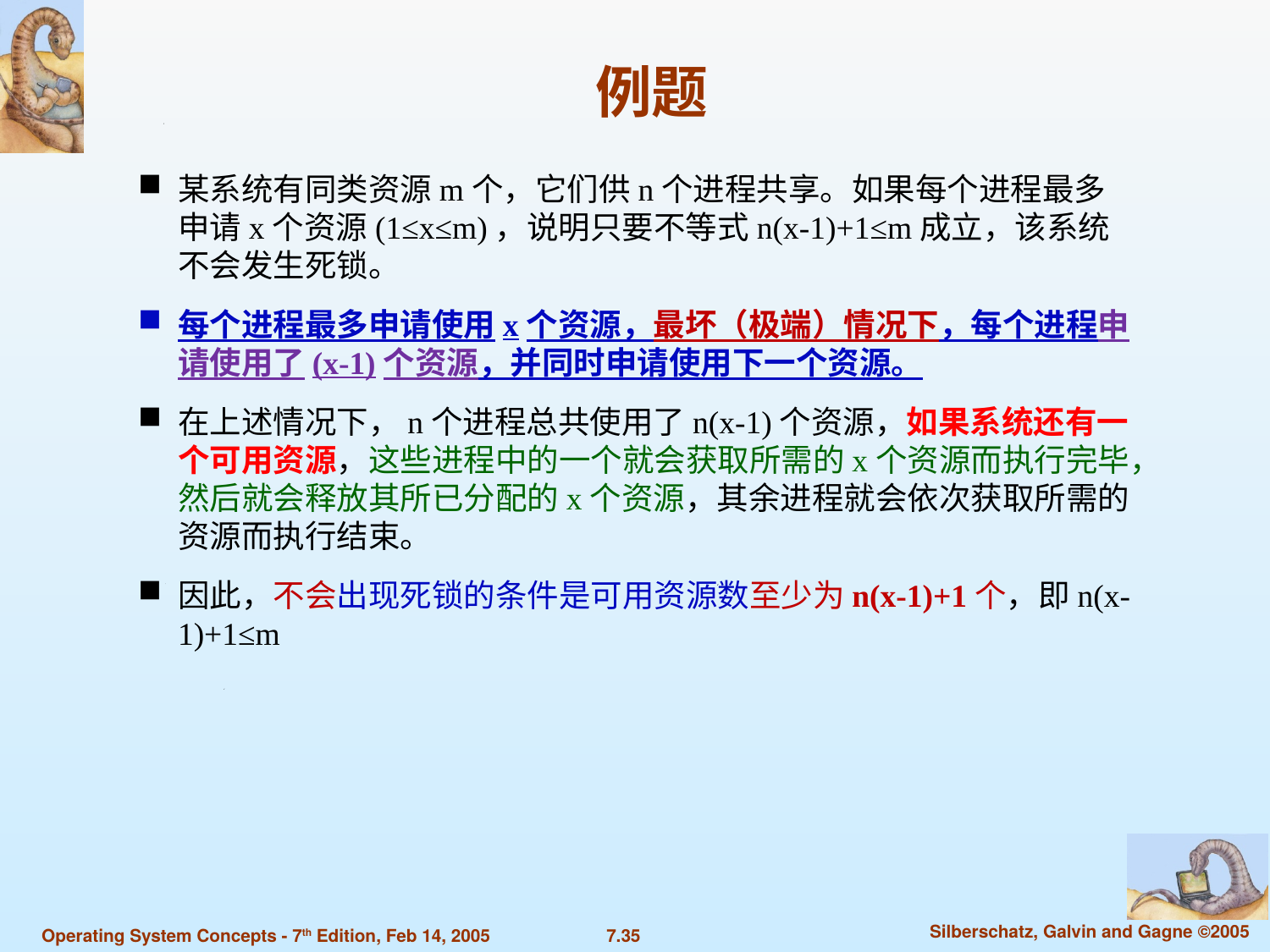

例题
某系统有同类资源m个，它们供n个进程共享。如果每个进程最多申请x个资源(1≤x≤m)，说明只要不等式n(x-1)+1≤m成立，该系统不会发生死锁。
每个进程最多申请使用x个资源，最坏（极端）情况下，每个进程申请使用了(x-1)个资源，并同时申请使用下一个资源。
在上述情况下，n个进程总共使用了n(x-1)个资源，如果系统还有一个可用资源，这些进程中的一个就会获取所需的x个资源而执行完毕，然后就会释放其所已分配的x个资源，其余进程就会依次获取所需的资源而执行结束。
因此，不会出现死锁的条件是可用资源数至少为n(x-1)+1个，即n(x-1)+1≤m